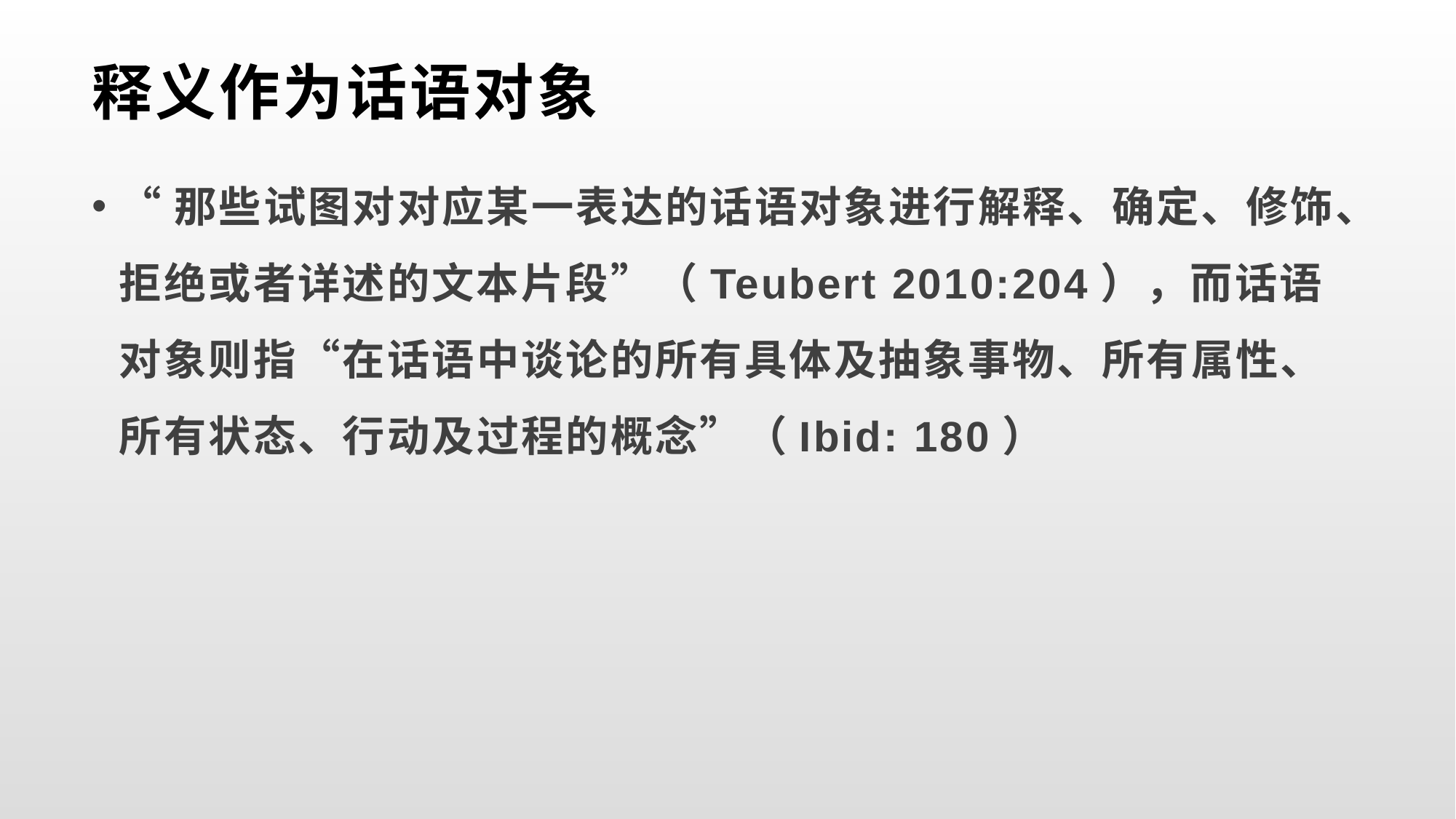

# 释义作为话语对象
“那些试图对对应某一表达的话语对象进行解释、确定、修饰、拒绝或者详述的文本片段”（Teubert 2010:204），而话语对象则指“在话语中谈论的所有具体及抽象事物、所有属性、所有状态、行动及过程的概念”（Ibid: 180）